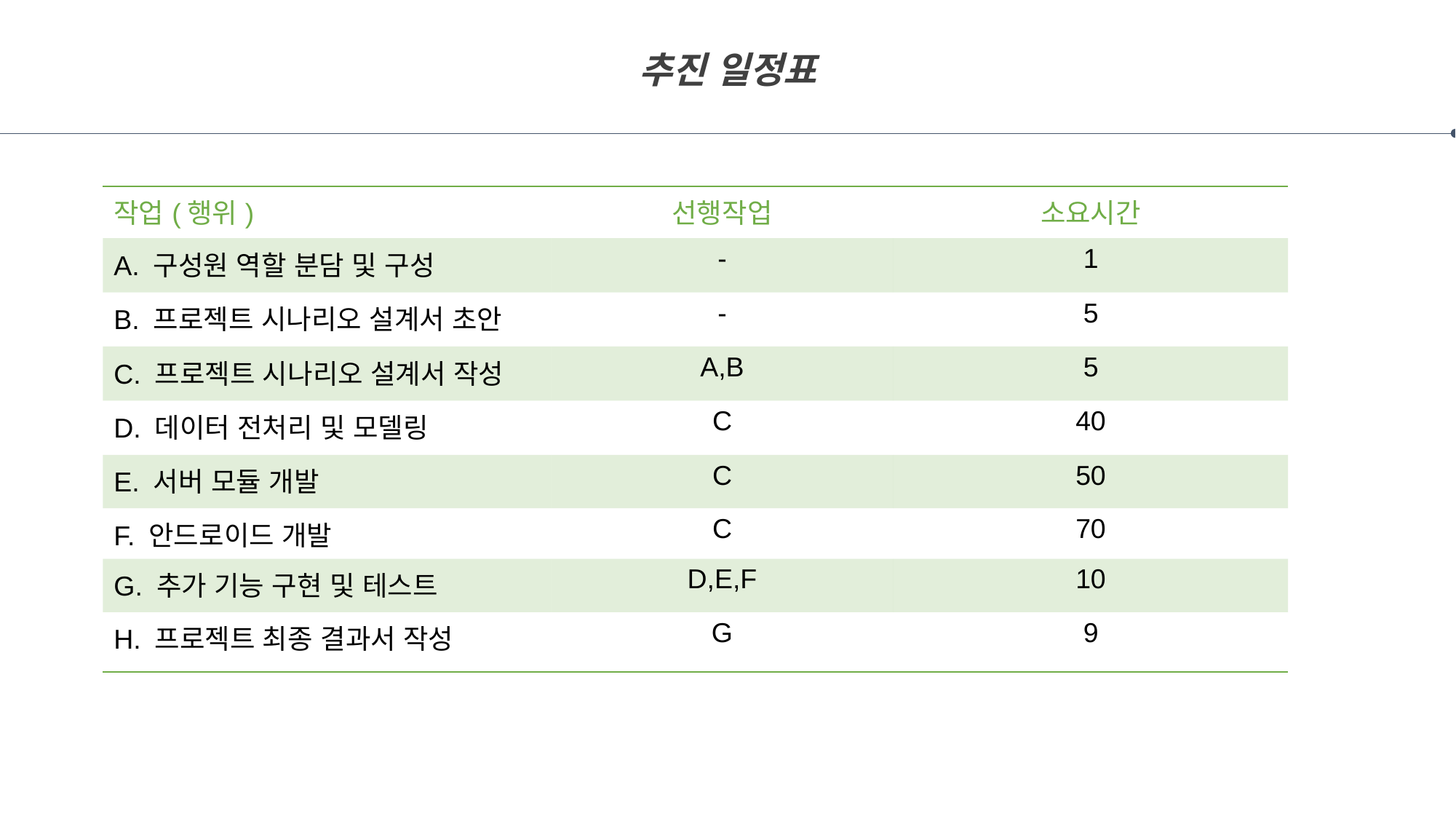

추진 일정표
| 작업(행위) | 선행작업 | 소요시간 |
| --- | --- | --- |
| A. 구성원 역할 분담 및 구성 | - | 1 |
| B. 프로젝트 시나리오 설계서 초안 | - | 5 |
| C. 프로젝트 시나리오 설계서 작성 | A,B | 5 |
| D. 데이터 전처리 및 모델링 | C | 40 |
| E. 서버 모듈 개발 | C | 50 |
| F. 안드로이드 개발 | C | 70 |
| G. 추가 기능 구현 및 테스트 | D,E,F | 10 |
| H. 프로젝트 최종 결과서 작성 | G | 9 |